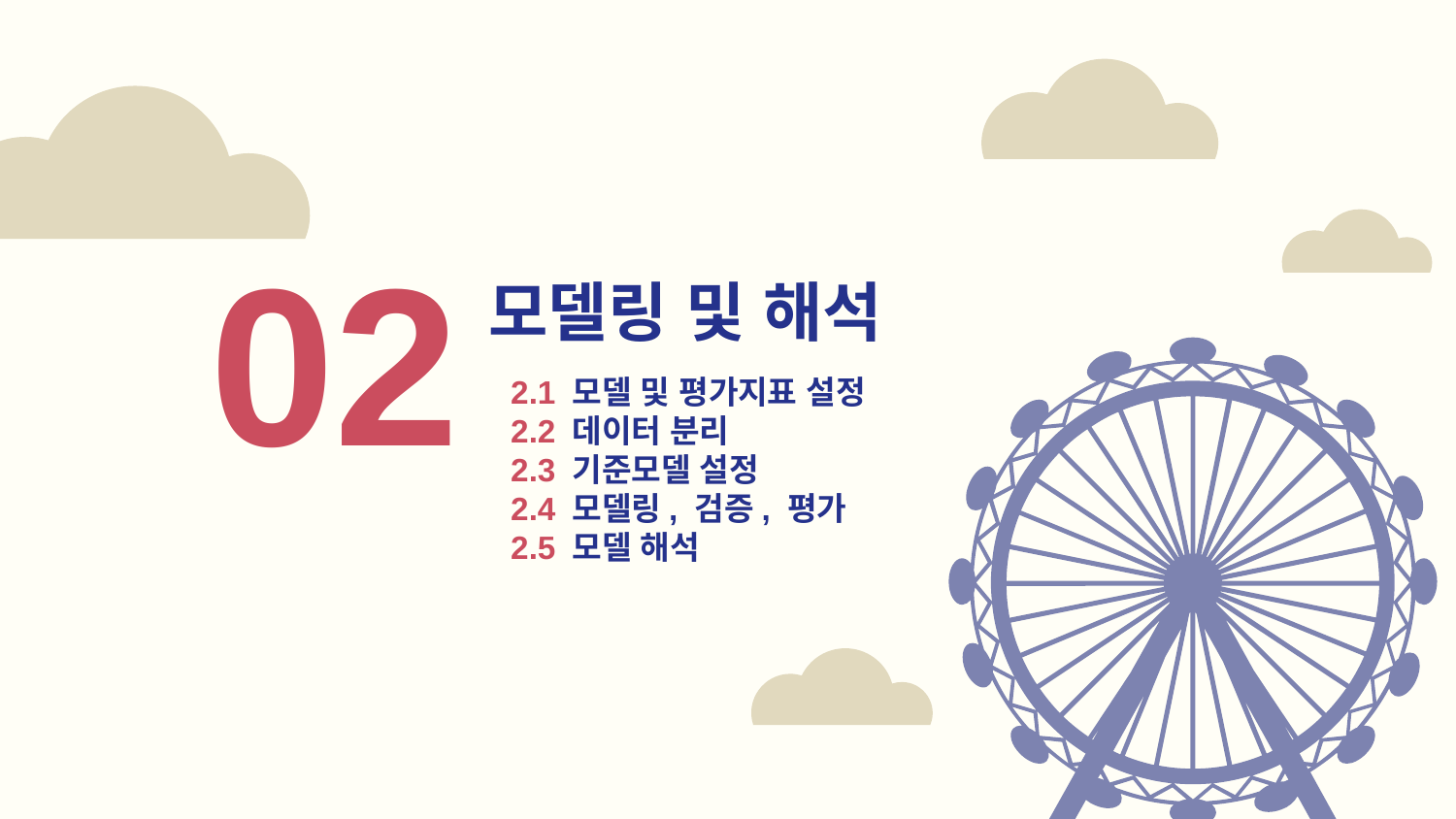

# 모델링 및 해석
02
2.1 모델 및 평가지표 설정
2.2 데이터 분리
2.3 기준모델 설정
2.4 모델링, 검증, 평가
2.5 모델 해석